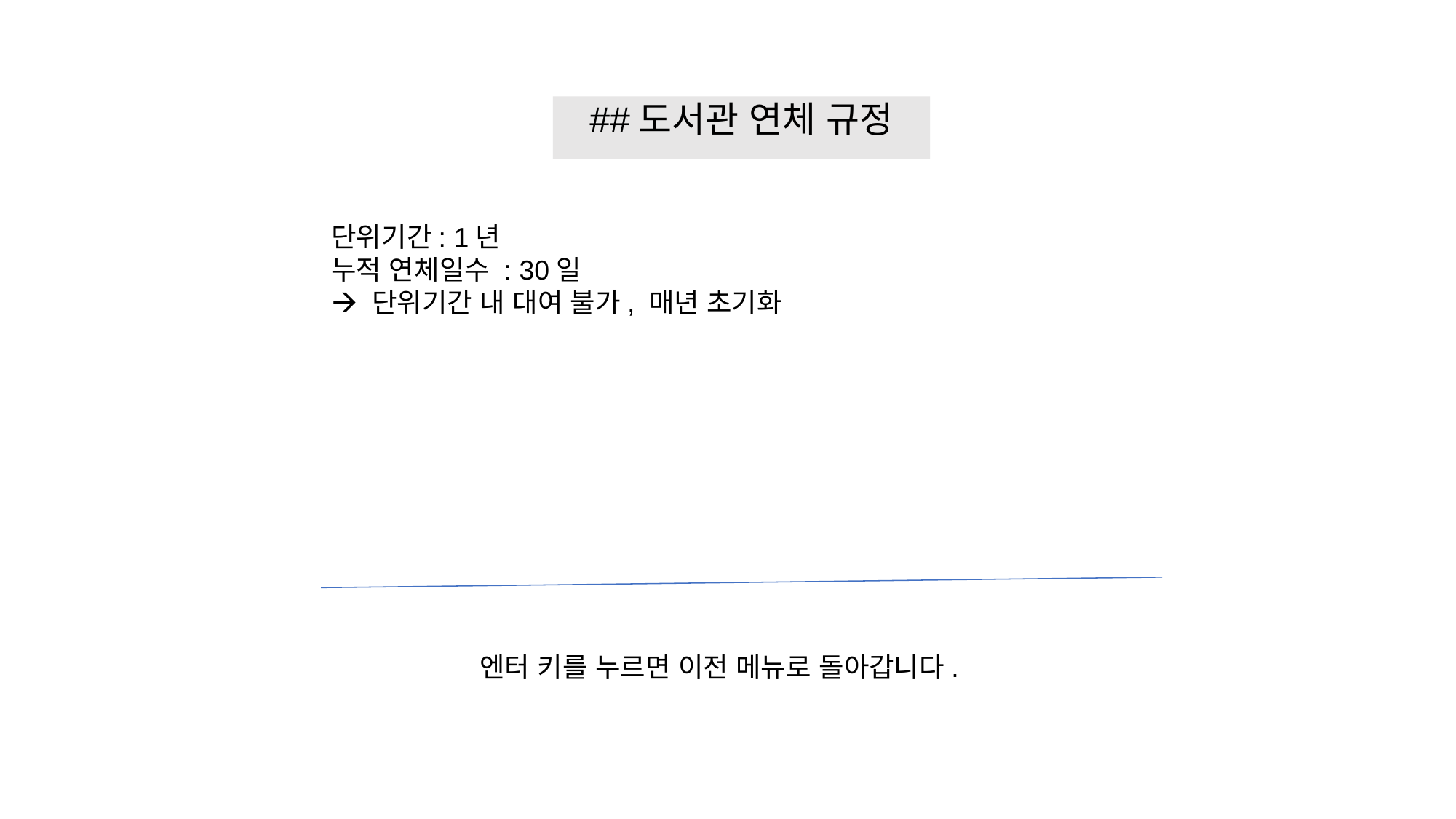

##도서관 연체 규정
단위기간: 1년
누적 연체일수 : 30일
🡪 단위기간 내 대여 불가, 매년 초기화

엔터 키를 누르면 이전 메뉴로 돌아갑니다.